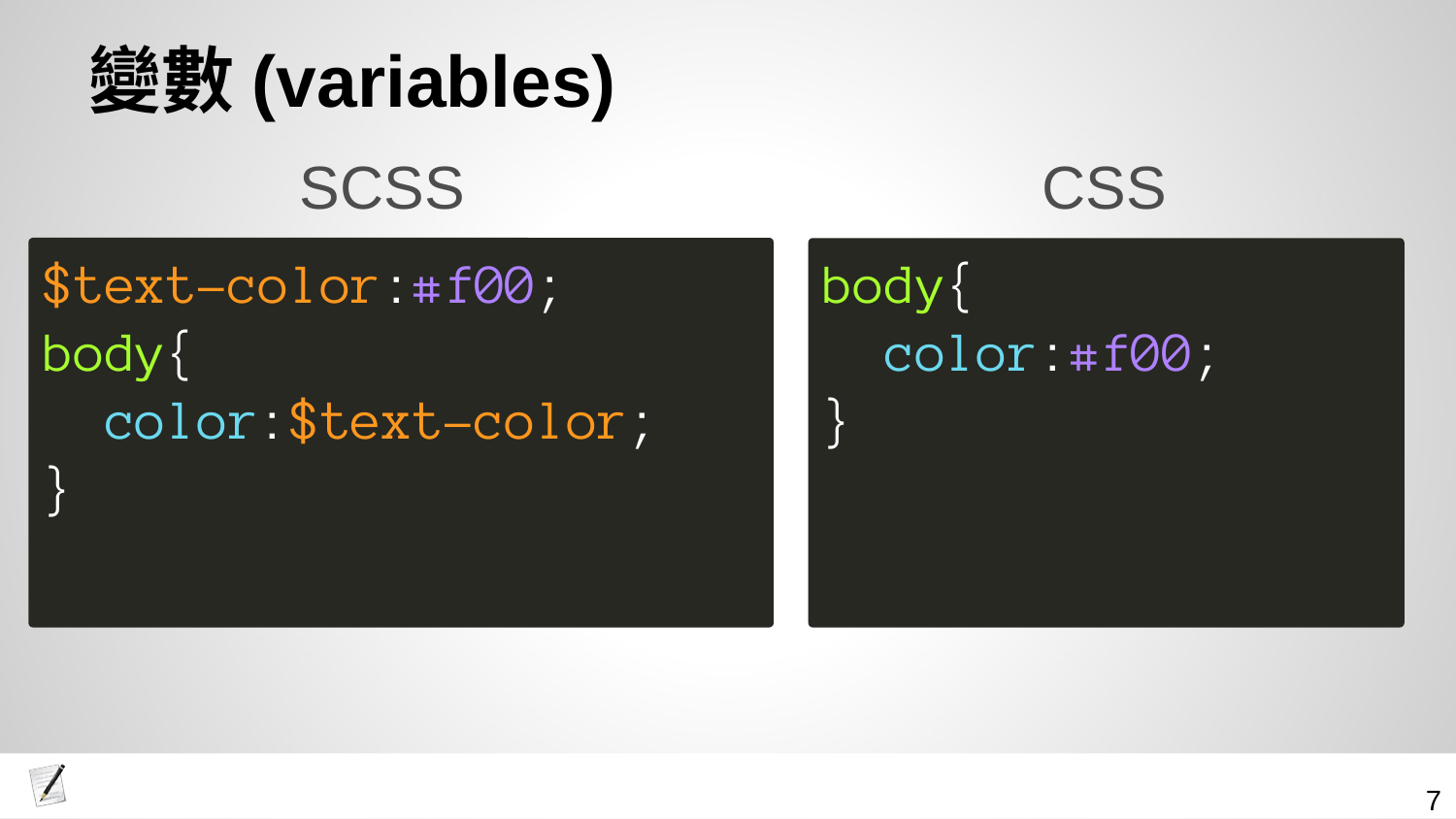

# 變數(variables)
SCSS

CSS

$text-color:#f00;
body{
  color:$text-color;
}
body{
  color:#f00;
}

7